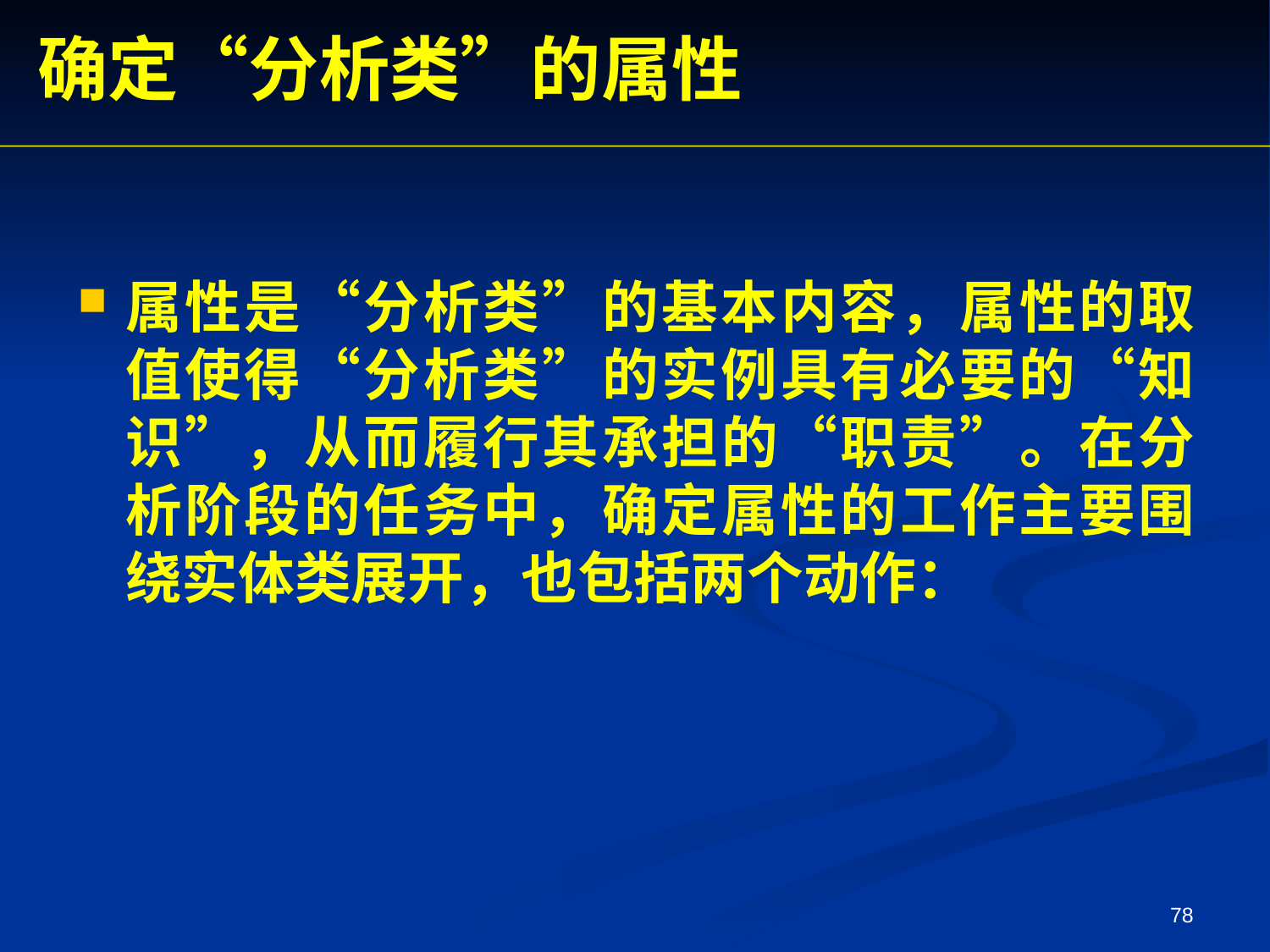

确定“分析类”的属性

属性是“分析类”的基本内容，属性的取值使得“分析类”的实例具有必要的“知识”，从而履行其承担的“职责”。在分析阶段的任务中，确定属性的工作主要围绕实体类展开，也包括两个动作：
78